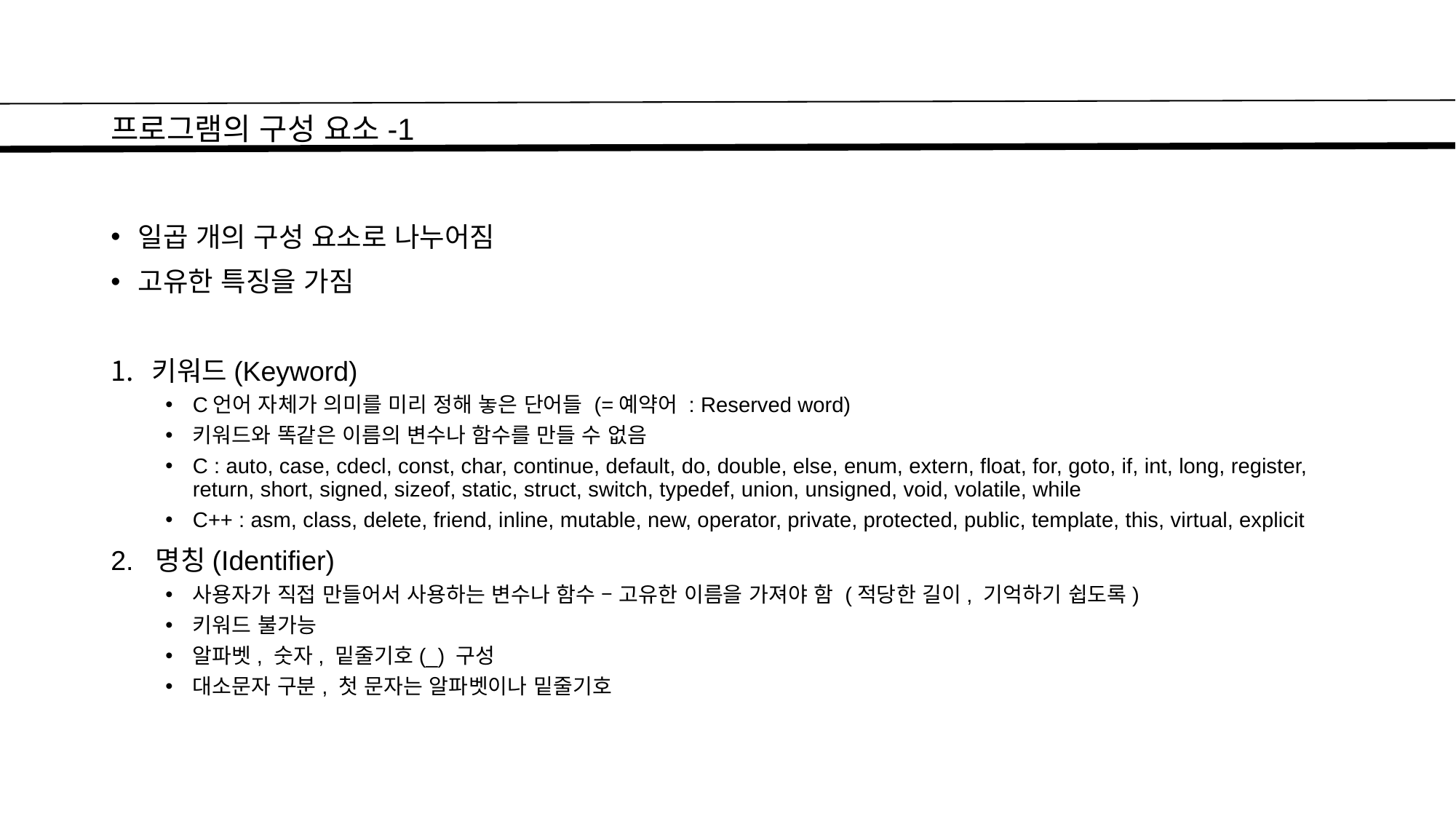

# 프로그램의 구성 요소-1
일곱 개의 구성 요소로 나누어짐
고유한 특징을 가짐

키워드(Keyword)
C언어 자체가 의미를 미리 정해 놓은 단어들 (=예약어 : Reserved word)
키워드와 똑같은 이름의 변수나 함수를 만들 수 없음
C : auto, case, cdecl, const, char, continue, default, do, double, else, enum, extern, float, for, goto, if, int, long, register, return, short, signed, sizeof, static, struct, switch, typedef, union, unsigned, void, volatile, while
C++ : asm, class, delete, friend, inline, mutable, new, operator, private, protected, public, template, this, virtual, explicit
2.  명칭(Identifier)
사용자가 직접 만들어서 사용하는 변수나 함수 – 고유한 이름을 가져야 함 (적당한 길이, 기억하기 쉽도록)
키워드 불가능
알파벳, 숫자, 밑줄기호(_) 구성
대소문자 구분, 첫 문자는 알파벳이나 밑줄기호